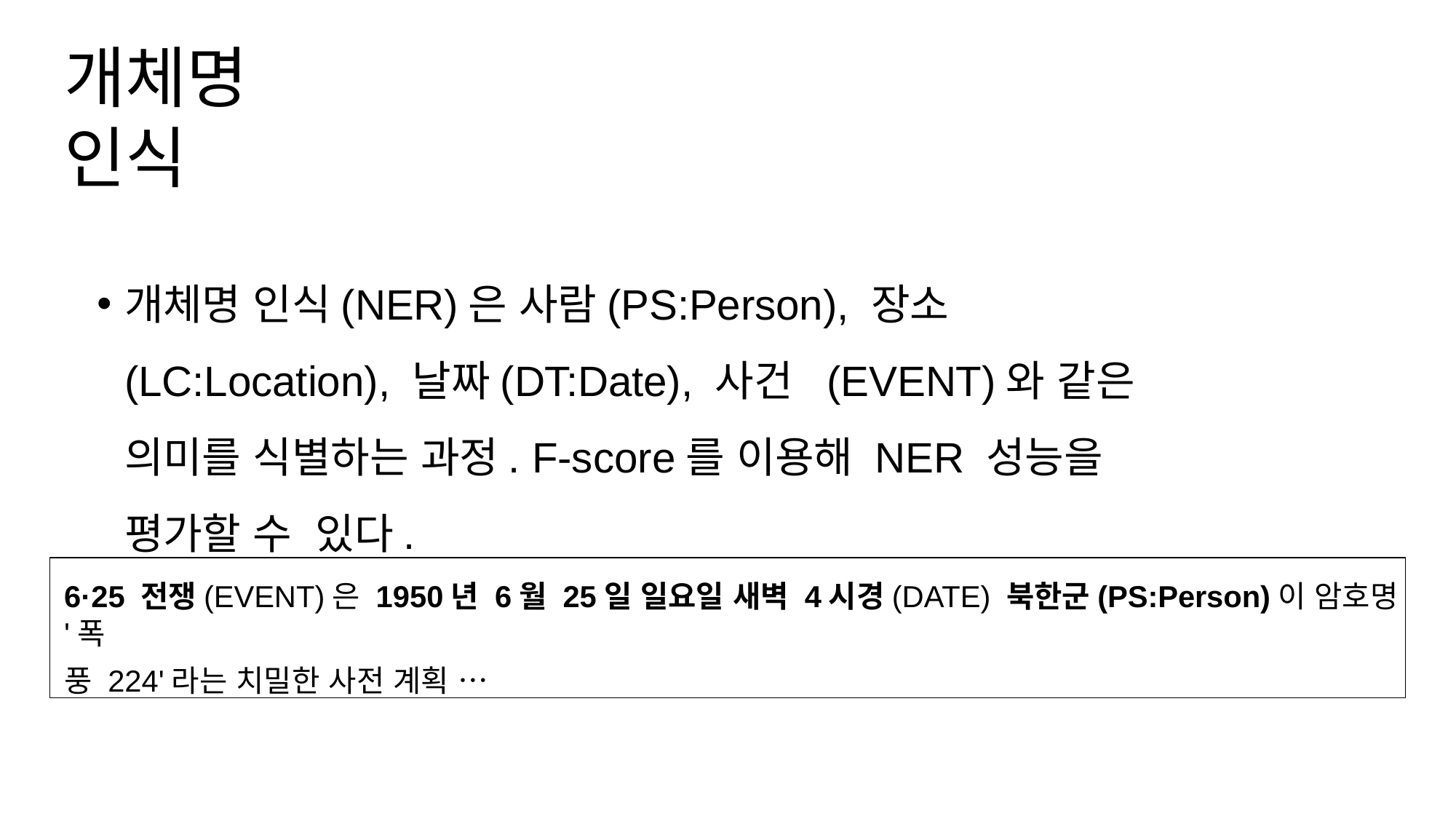

# 개체명 인식
개체명 인식(NER)은 사람(PS:Person), 장소(LC:Location), 날짜(DT:Date), 사건  (EVENT)와 같은 의미를 식별하는 과정. F-score를 이용해 NER 성능을 평가할 수  있다.
6·25 전쟁(EVENT)은 1950년 6월 25일 일요일 새벽 4시경(DATE) 북한군(PS:Person)이 암호명 '폭
풍 224'라는 치밀한 사전 계획 …